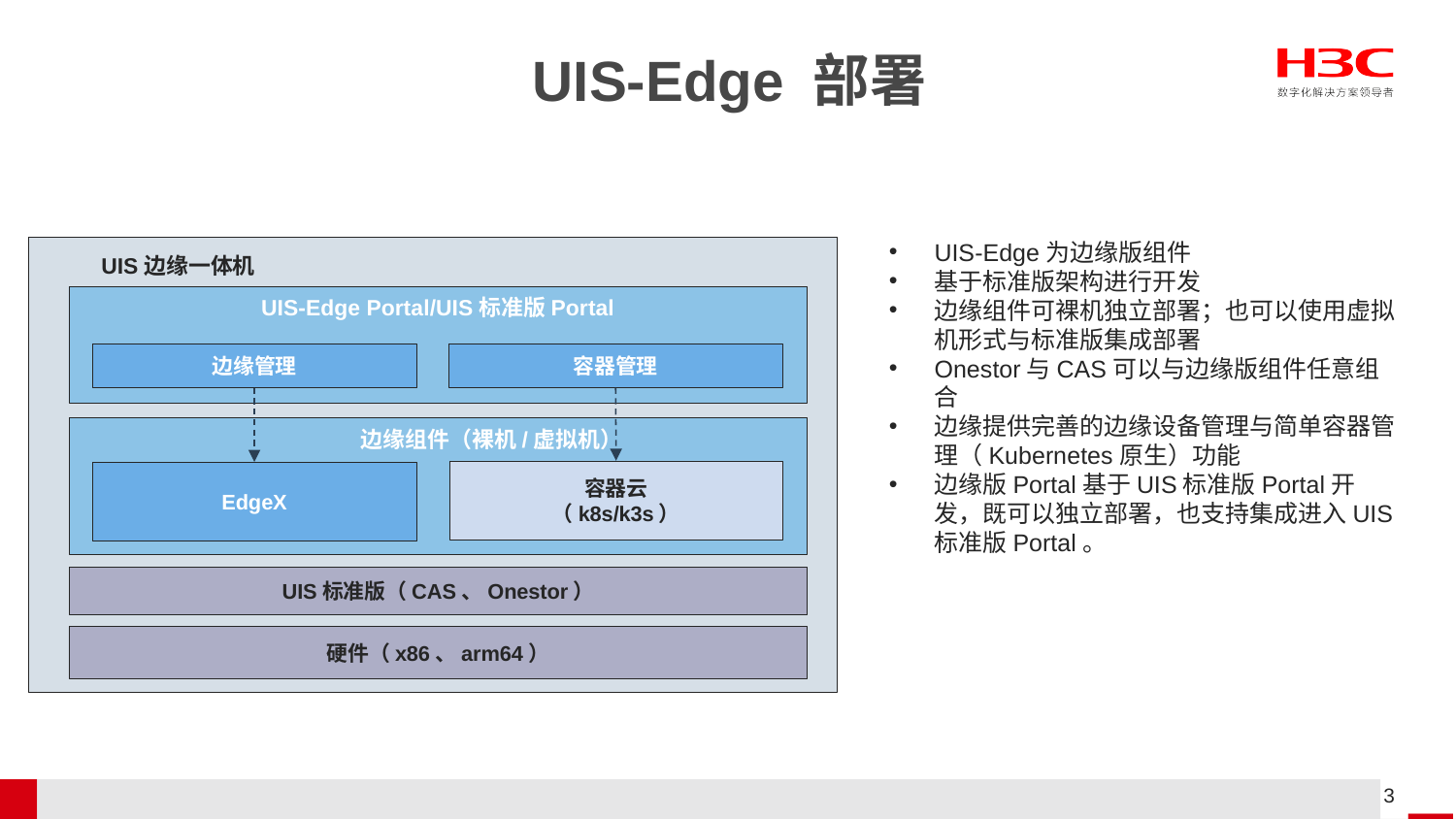

# UIS-Edge 部署
UIS-Edge为边缘版组件
基于标准版架构进行开发
边缘组件可裸机独立部署；也可以使用虚拟机形式与标准版集成部署
Onestor与CAS可以与边缘版组件任意组合
边缘提供完善的边缘设备管理与简单容器管理（Kubernetes原生）功能
边缘版Portal基于UIS标准版Portal开发，既可以独立部署，也支持集成进入UIS标准版Portal。

UIS边缘一体机
UIS-Edge Portal/UIS标准版Portal
边缘管理
容器管理

边缘组件（裸机/虚拟机）
容器云
（k8s/k3s）
EdgeX
UIS标准版（CAS、Onestor）
硬件（x86、arm64）